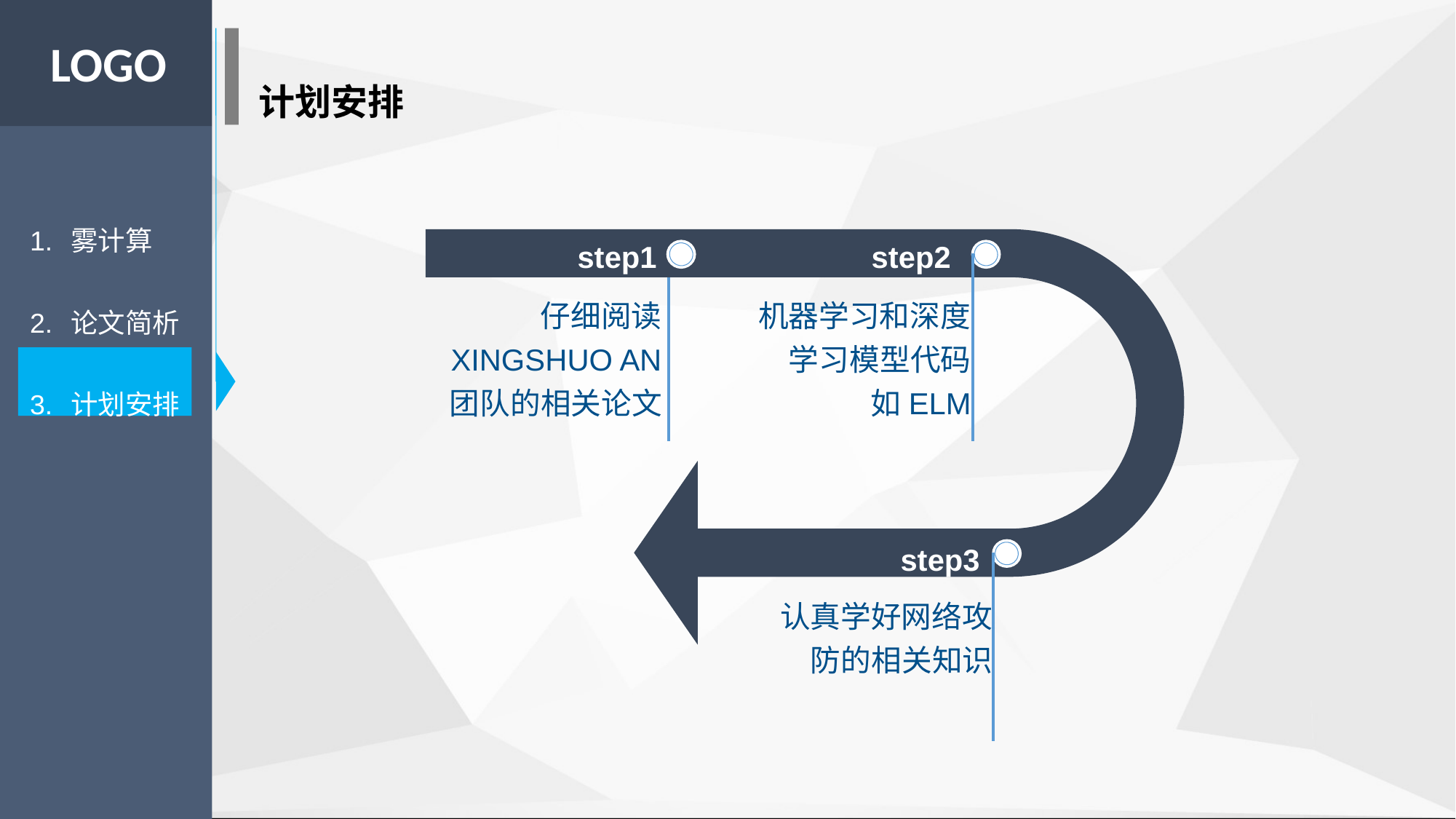

LOGO

计划安排
雾计算
论文简析
计划安排

step1
step2

step3

仔细阅读XINGSHUO AN团队的相关论文
机器学习和深度学习模型代码
如ELM

认真学好网络攻防的相关知识